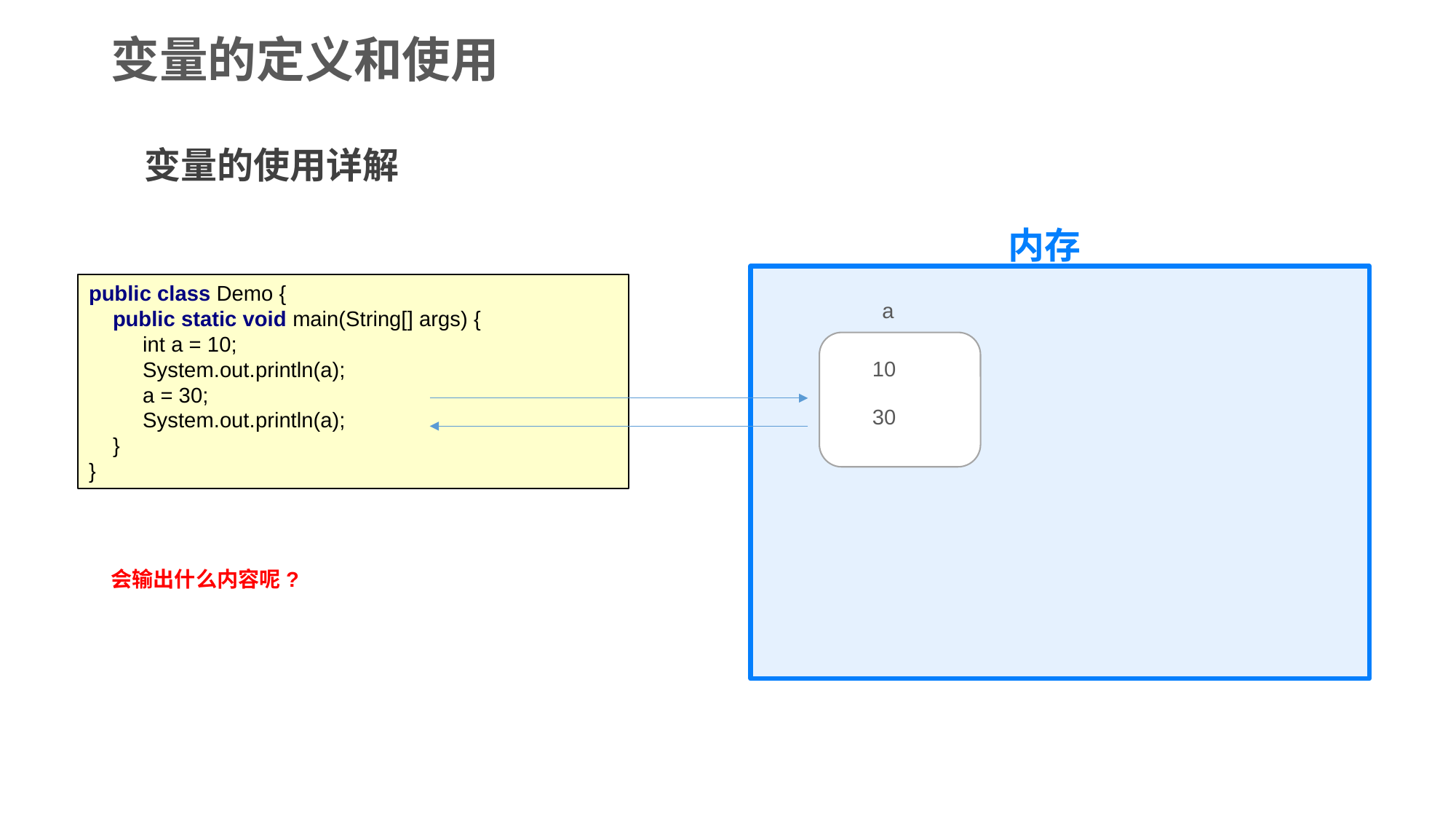

变量的定义和使用
变量的使用详解
内存

public class Demo {
    public static void main(String[] args) {
         int a = 10;
         System.out.println(a);
         a = 30;
         System.out.println(a);
    }
}
a

10
30
会输出什么内容呢?